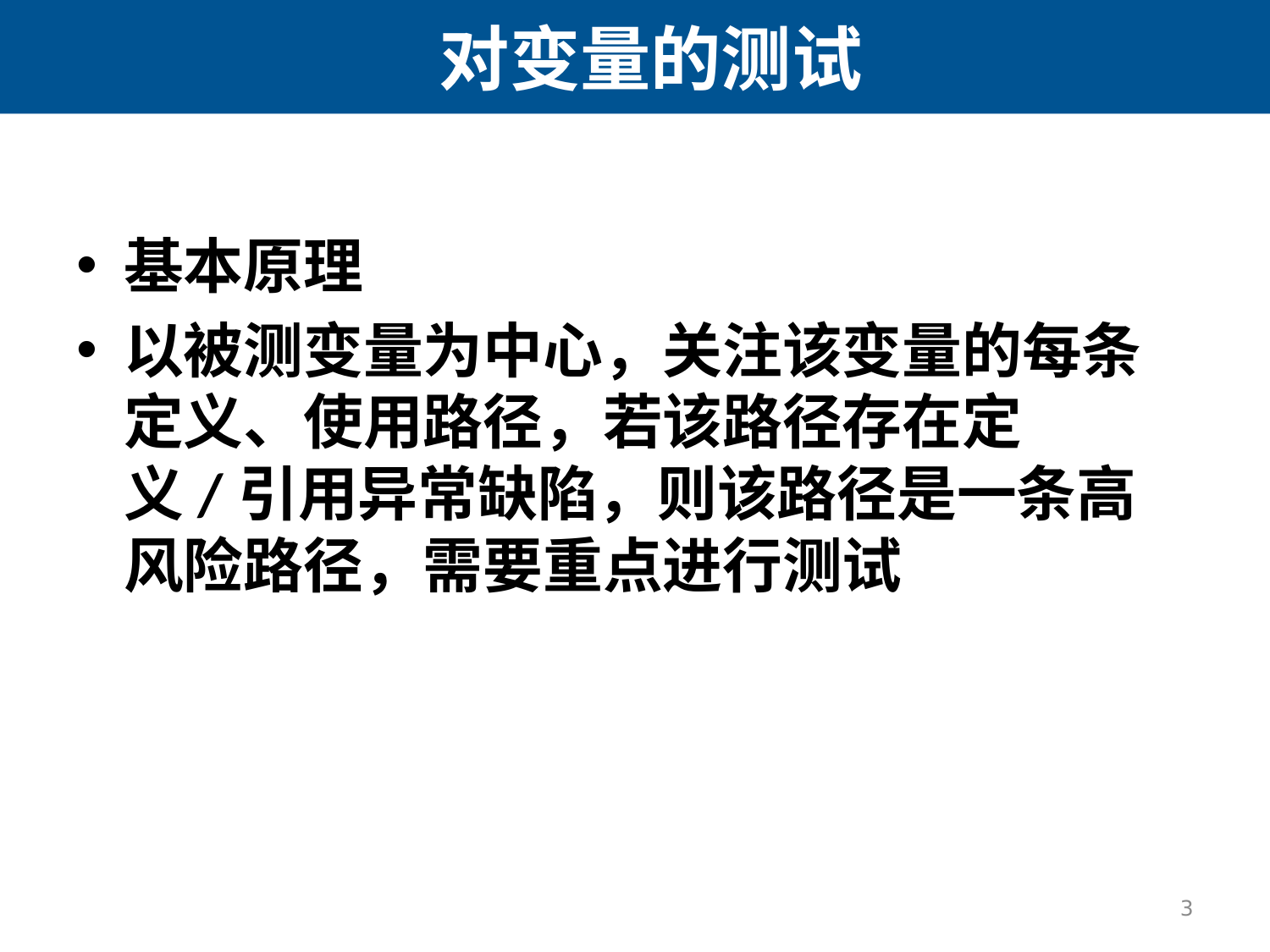

# 对变量的测试
基本原理
以被测变量为中心，关注该变量的每条定义、使用路径，若该路径存在定义/引用异常缺陷，则该路径是一条高风险路径，需要重点进行测试
3